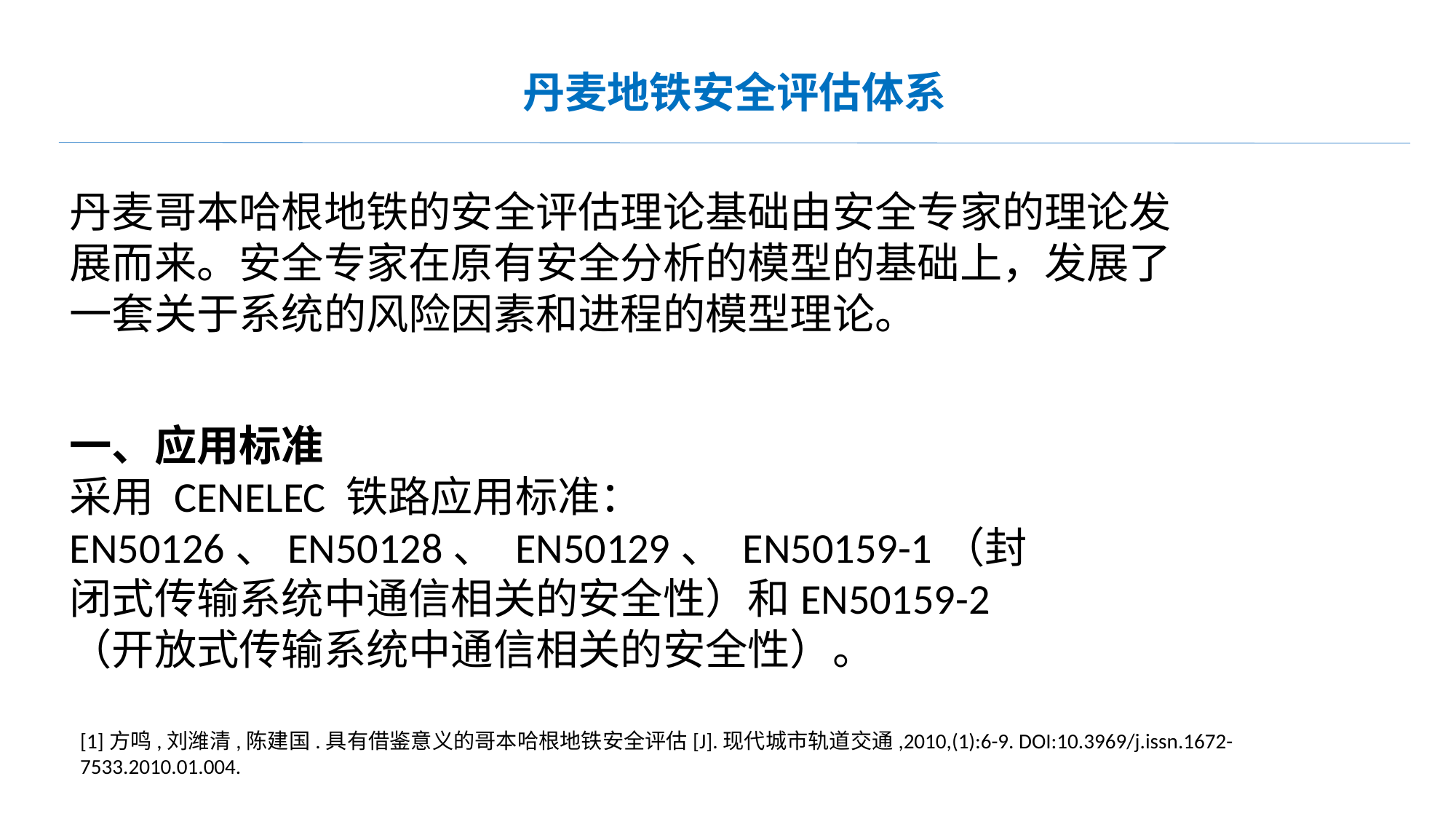

丹麦地铁安全评估体系
丹麦哥本哈根地铁的安全评估理论基础由安全专家的理论发展而来。安全专家在原有安全分析的模型的基础上，发展了一套关于系统的风险因素和进程的模型理论。
一、应用标准
采用 CENELEC 铁路应用标准：EN50126、EN50128、 EN50129、 EN50159-1（封闭式传输系统中通信相关的安全性）和EN50159-2（开放式传输系统中通信相关的安全性）。

[1]方鸣,刘潍清,陈建国.具有借鉴意义的哥本哈根地铁安全评估[J].现代城市轨道交通,2010,(1):6-9. DOI:10.3969/j.issn.1672-7533.2010.01.004.
1